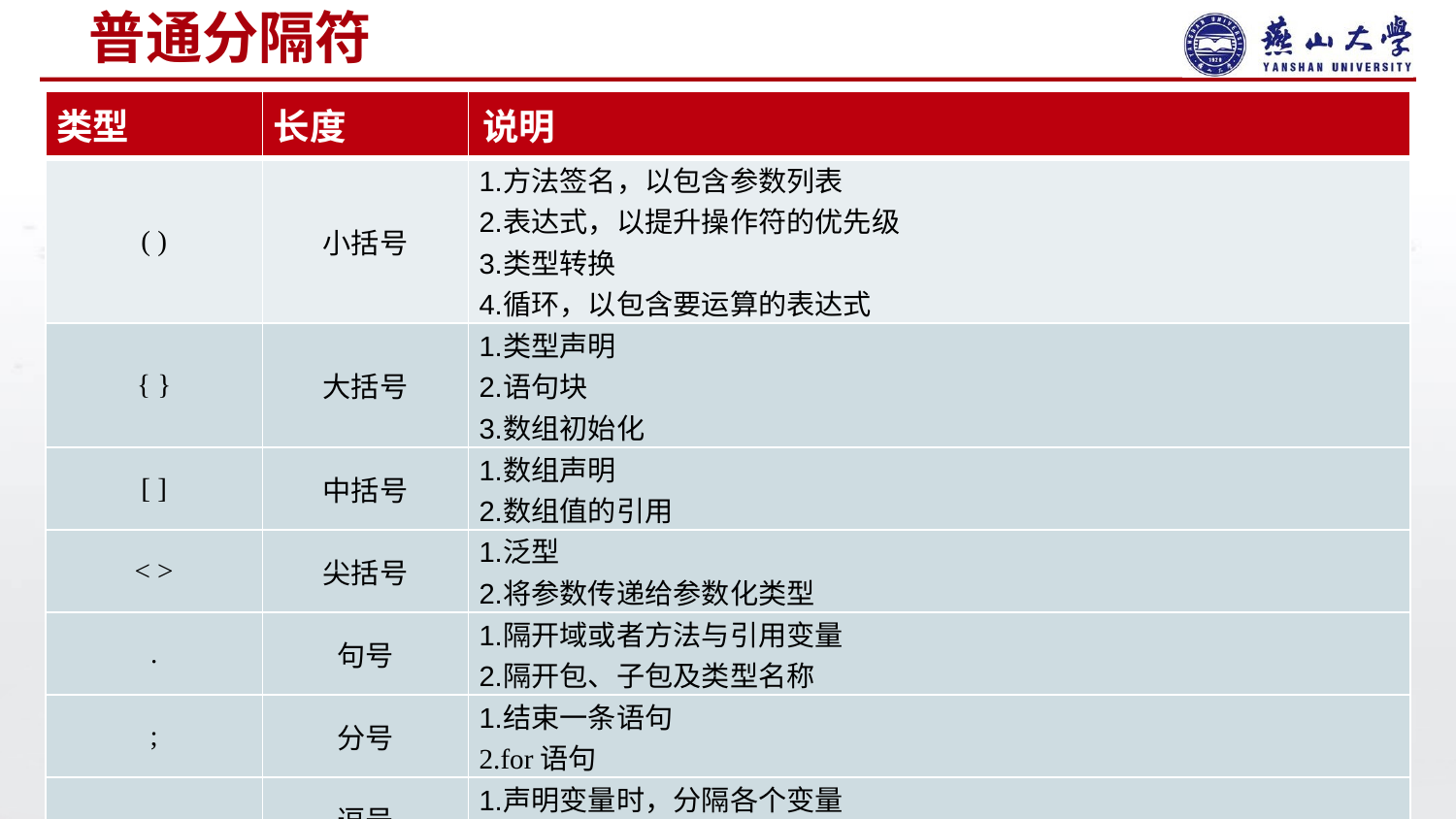

# 普通分隔符
| 类型 | 长度 | 说明 |
| --- | --- | --- |
| ( ) | 小括号 | 方法签名，以包含参数列表 表达式，以提升操作符的优先级 类型转换 循环，以包含要运算的表达式 |
| { } | 大括号 | 类型声明 语句块 数组初始化 |
| [ ] | 中括号 | 数组声明 数组值的引用 |
| < > | 尖括号 | 泛型 将参数传递给参数化类型 |
| . | 句号 | 隔开域或者方法与引用变量 隔开包、子包及类型名称 |
| ; | 分号 | 结束一条语句 for语句 |
| , | 逗号 | 声明变量时，分隔各个变量 分隔方法中的参数 |
| : | 冒号 | for语句中，用于迭代数组或集合 三元运算符 |
Java语言中基本所有输入元素都是采用ASCII，而标识符、字符、字符串和注解则采用Unicode。